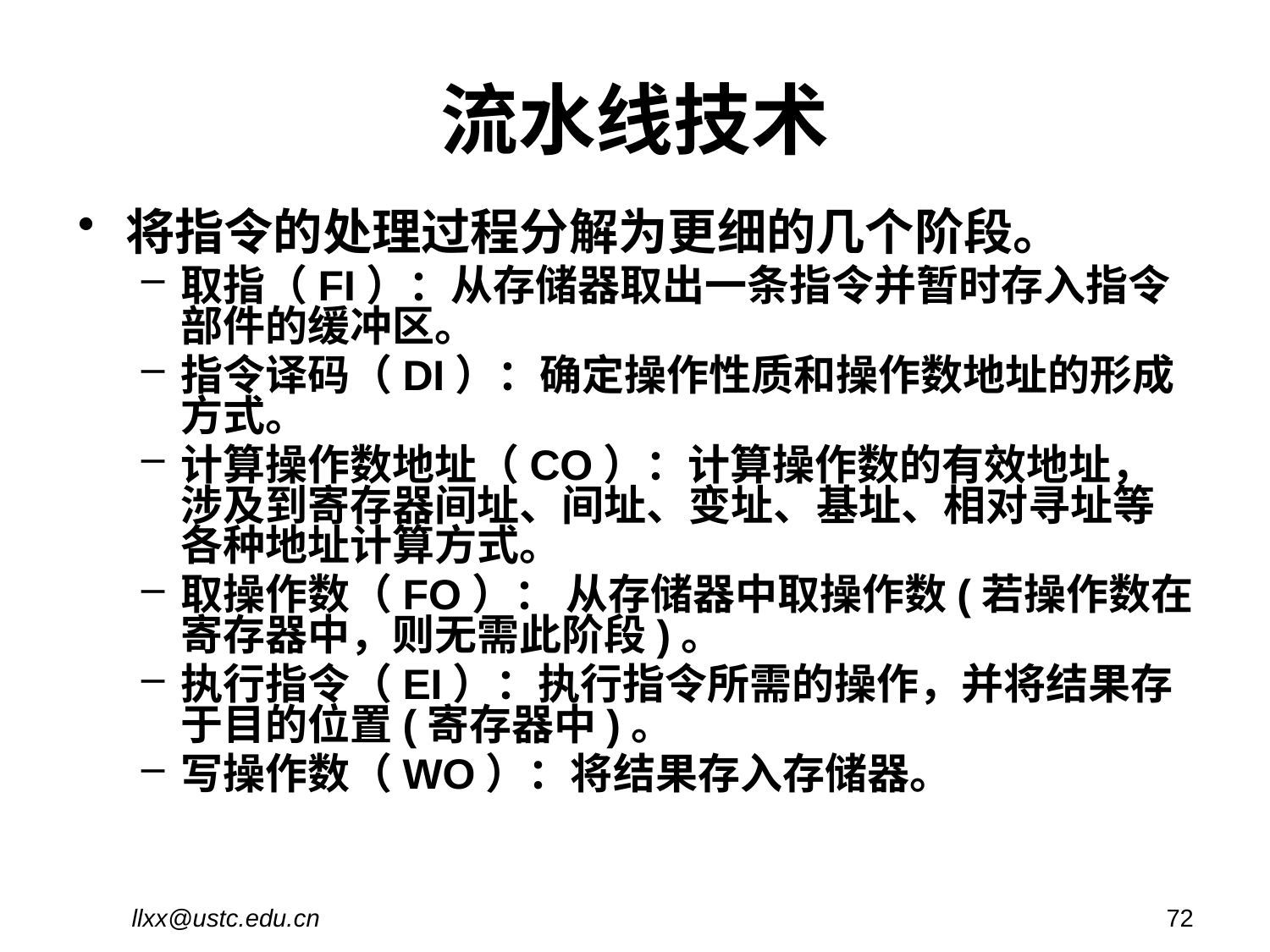

# 流水线技术
将指令的处理过程分解为更细的几个阶段。
取指（FI）：从存储器取出一条指令并暂时存入指令部件的缓冲区。
指令译码（DI）：确定操作性质和操作数地址的形成方式。
计算操作数地址（CO）：计算操作数的有效地址，涉及到寄存器间址、间址、变址、基址、相对寻址等各种地址计算方式。
取操作数（FO）： 从存储器中取操作数(若操作数在寄存器中，则无需此阶段)。
执行指令（EI）：执行指令所需的操作，并将结果存于目的位置(寄存器中)。
写操作数（WO）：将结果存入存储器。
llxx@ustc.edu.cn
72